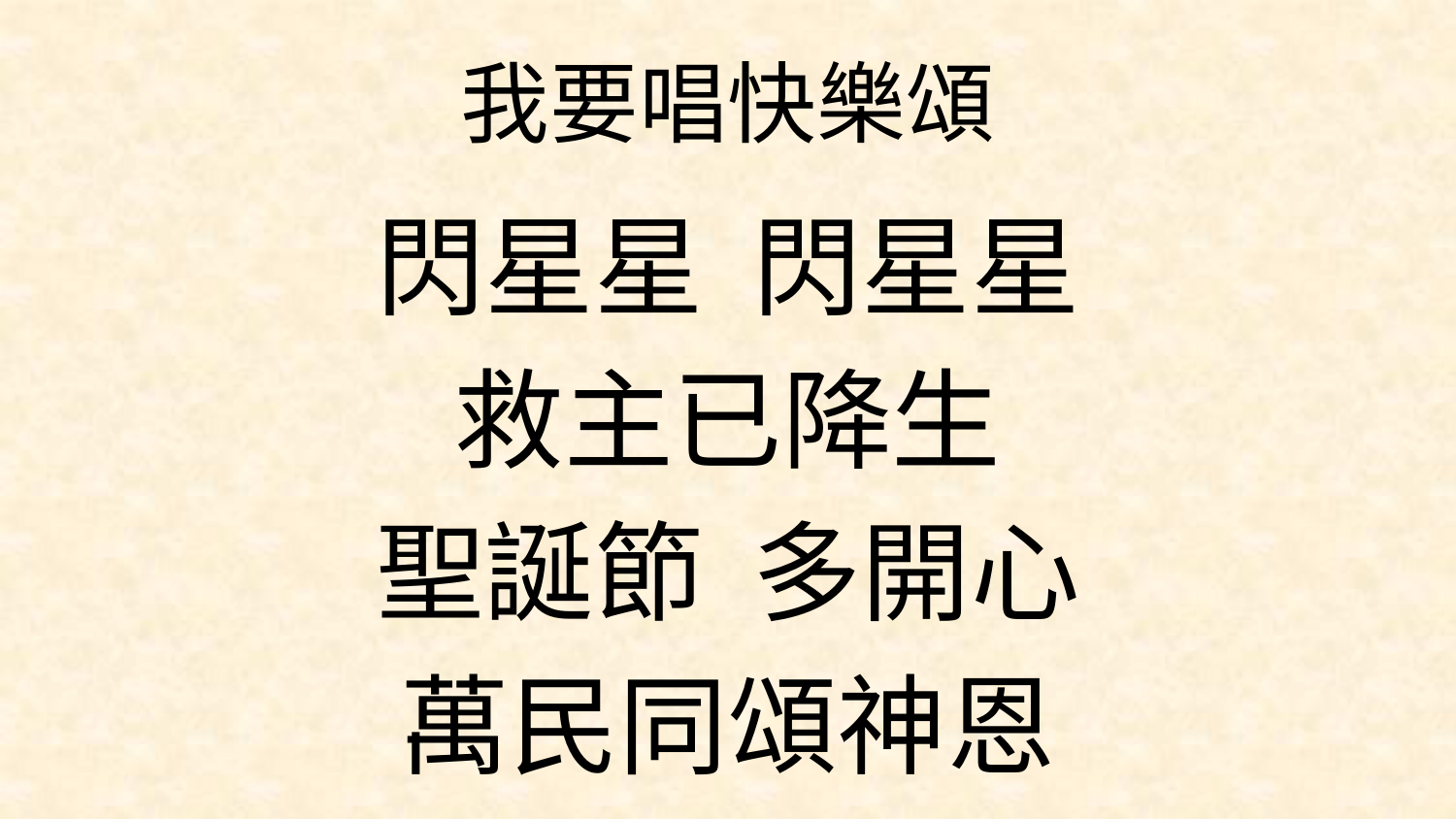

# 我要唱快樂頌
閃星星  閃星星
救主已降生
聖誕節  多開心
萬民同頌神恩